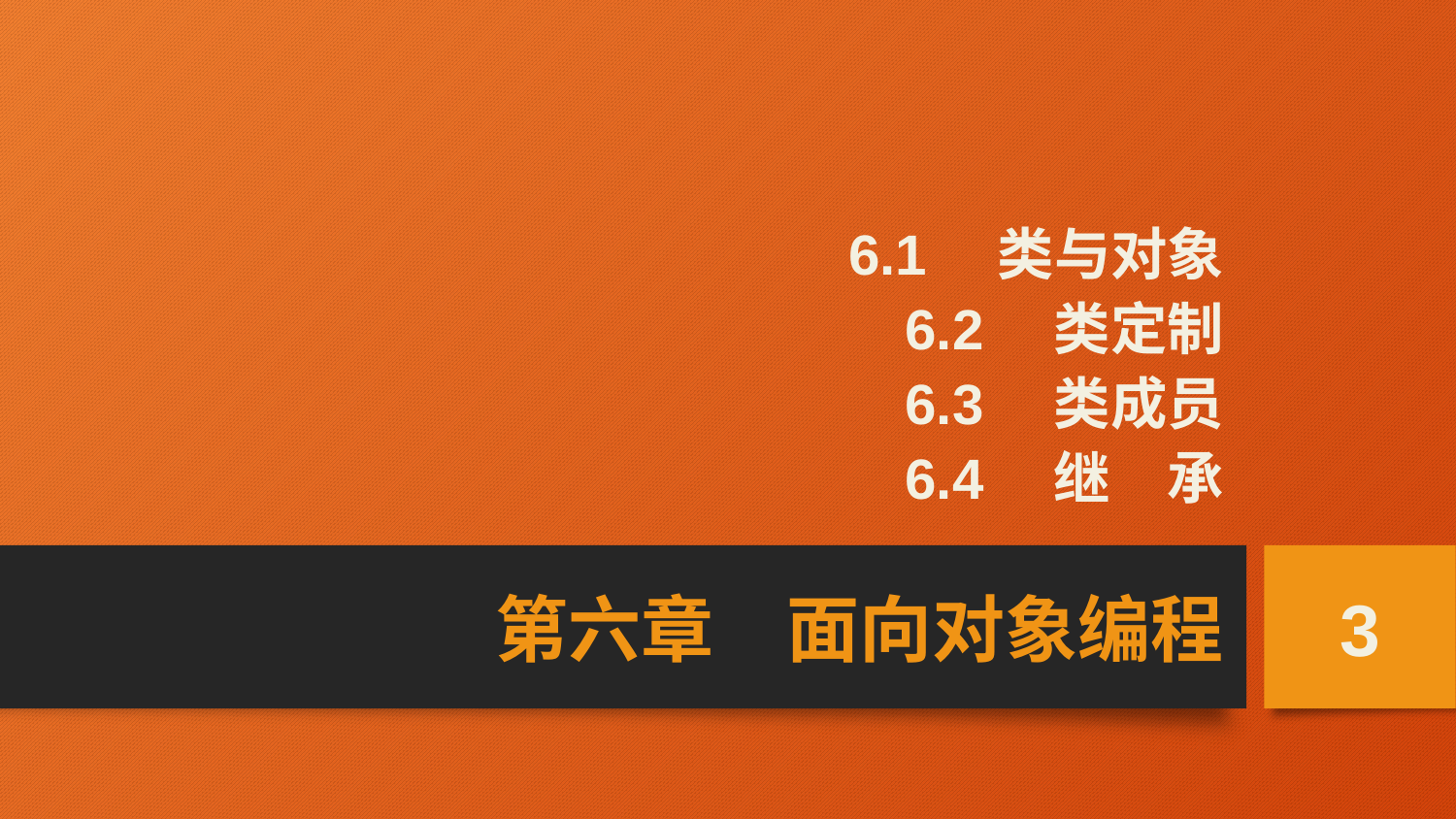

# 6.1　类与对象 6.2　类定制 6.3　类成员 6.4　继　承
第六章　面向对象编程
3